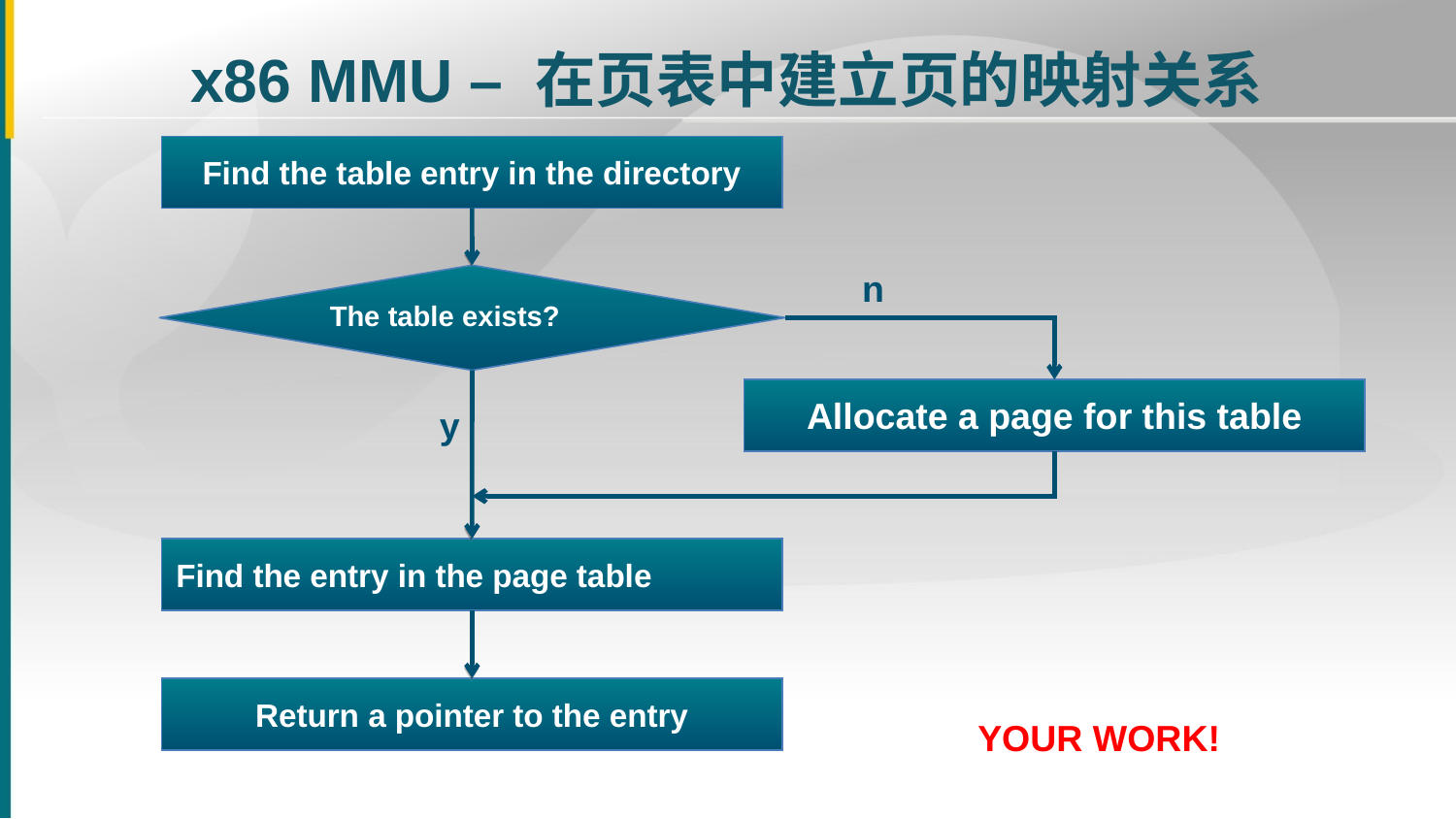

x86 MMU – 在页表中建立页的映射关系
Find the table entry in the directory
n
The table exists?
Allocate a page for this table
y
Find the entry in the page table
Return a pointer to the entry
YOUR WORK!